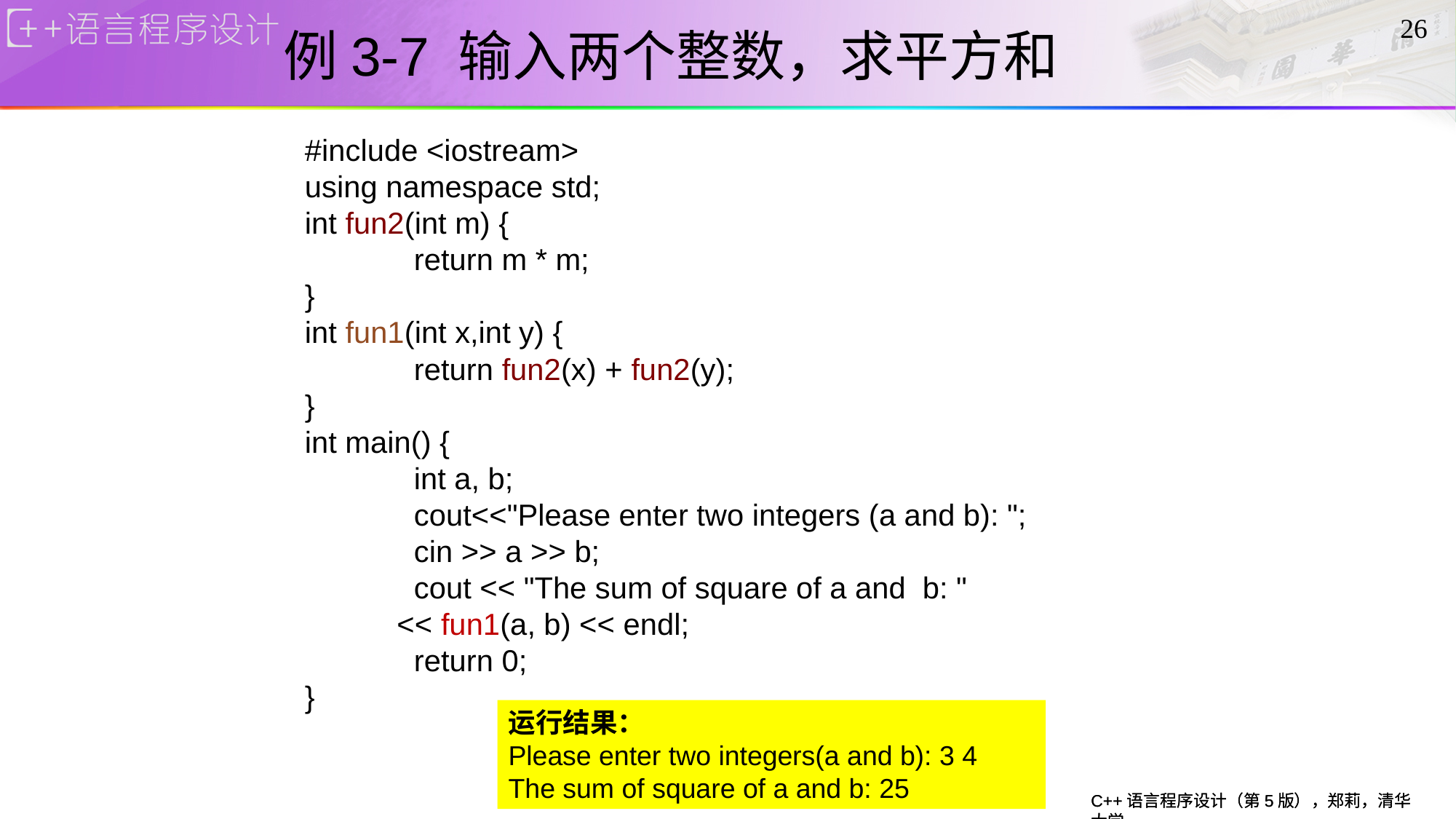

# 例3-7 输入两个整数，求平方和
26
#include <iostream>
using namespace std;
int fun2(int m) {
	return m * m;
}
int fun1(int x,int y) {
	return fun2(x) + fun2(y);
}
int main() {
	int a, b;
	cout<<"Please enter two integers (a and b): ";
	cin >> a >> b;
	cout << "The sum of square of a and  b: "
           << fun1(a, b) << endl;
	return 0;
}

运行结果：
Please enter two integers(a and b): 3 4
The sum of square of a and b: 25